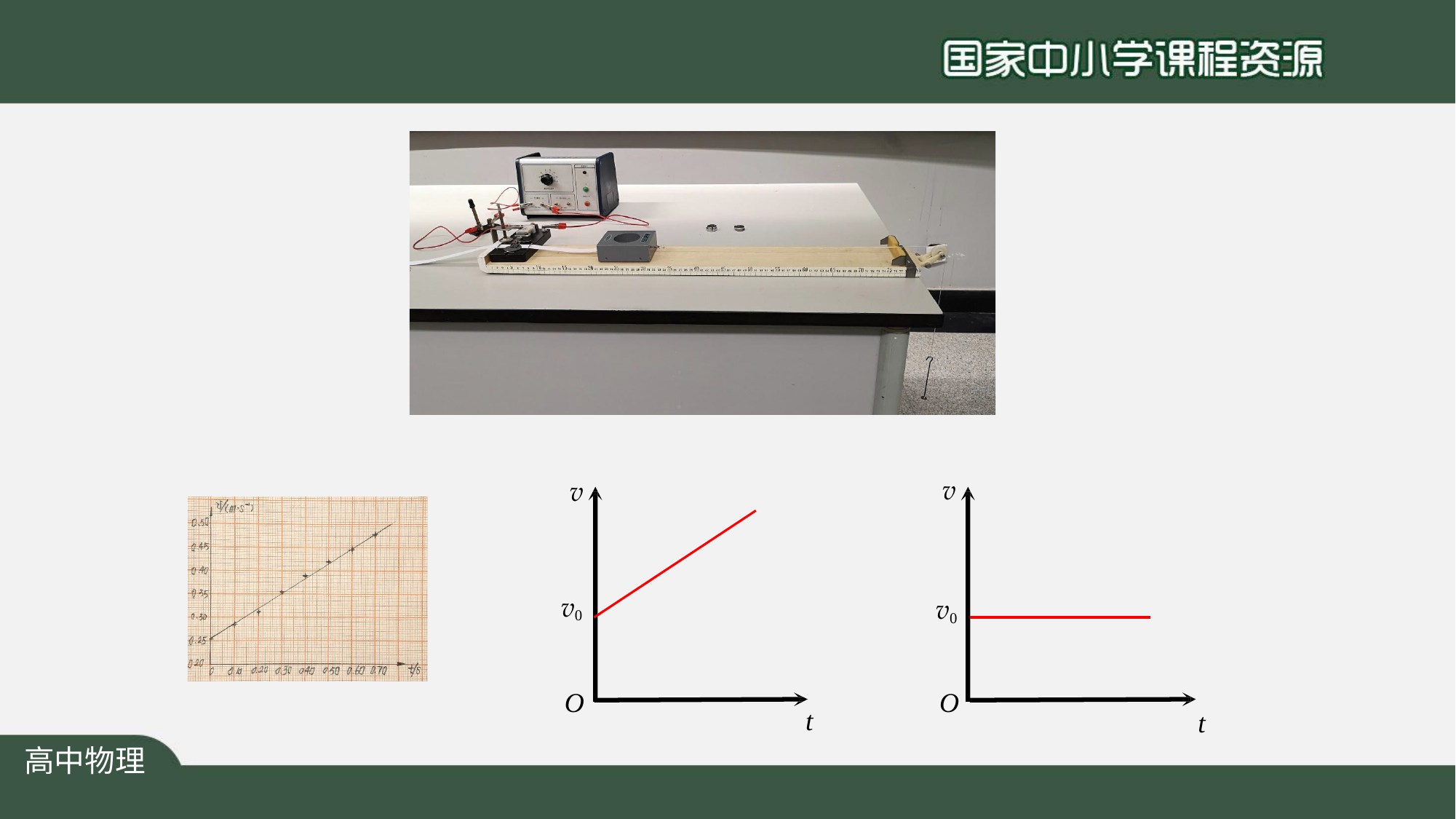

v
v

v0
v0

O
O

t
t
高中物理